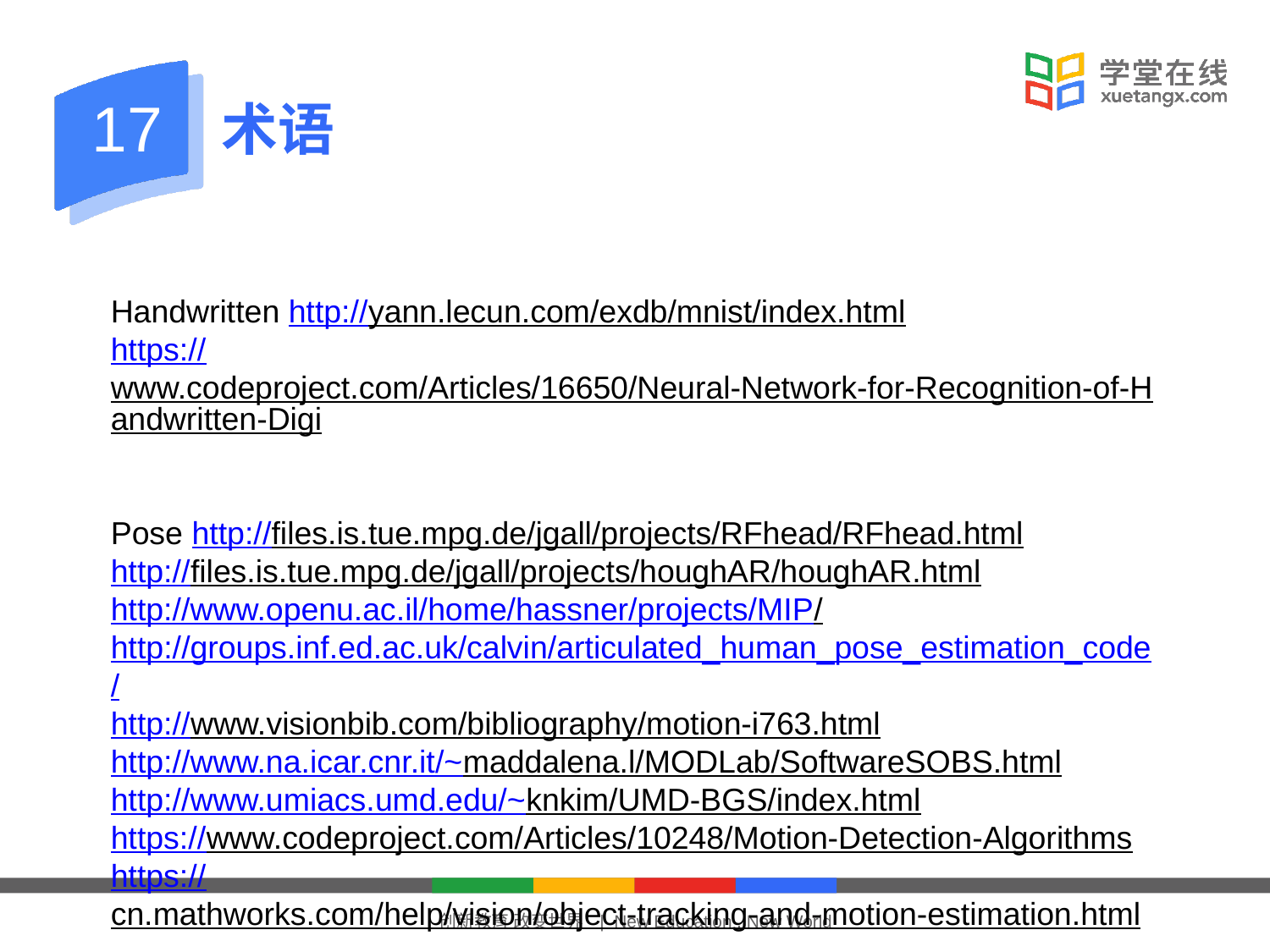

17
术语

Handwritten http://yann.lecun.com/exdb/mnist/index.html
https://www.codeproject.com/Articles/16650/Neural-Network-for-Recognition-of-Handwritten-Digi

Pose http://files.is.tue.mpg.de/jgall/projects/RFhead/RFhead.html
http://files.is.tue.mpg.de/jgall/projects/houghAR/houghAR.html
http://www.openu.ac.il/home/hassner/projects/MIP/
http://groups.inf.ed.ac.uk/calvin/articulated_human_pose_estimation_code/
http://www.visionbib.com/bibliography/motion-i763.html
http://www.na.icar.cnr.it/~maddalena.l/MODLab/SoftwareSOBS.html
http://www.umiacs.umd.edu/~knkim/UMD-BGS/index.html
https://www.codeproject.com/Articles/10248/Motion-Detection-Algorithms
https://cn.mathworks.com/help/vision/object-tracking-and-motion-estimation.html

Big data https://github.com/onurakpolat/awesome-bigdata